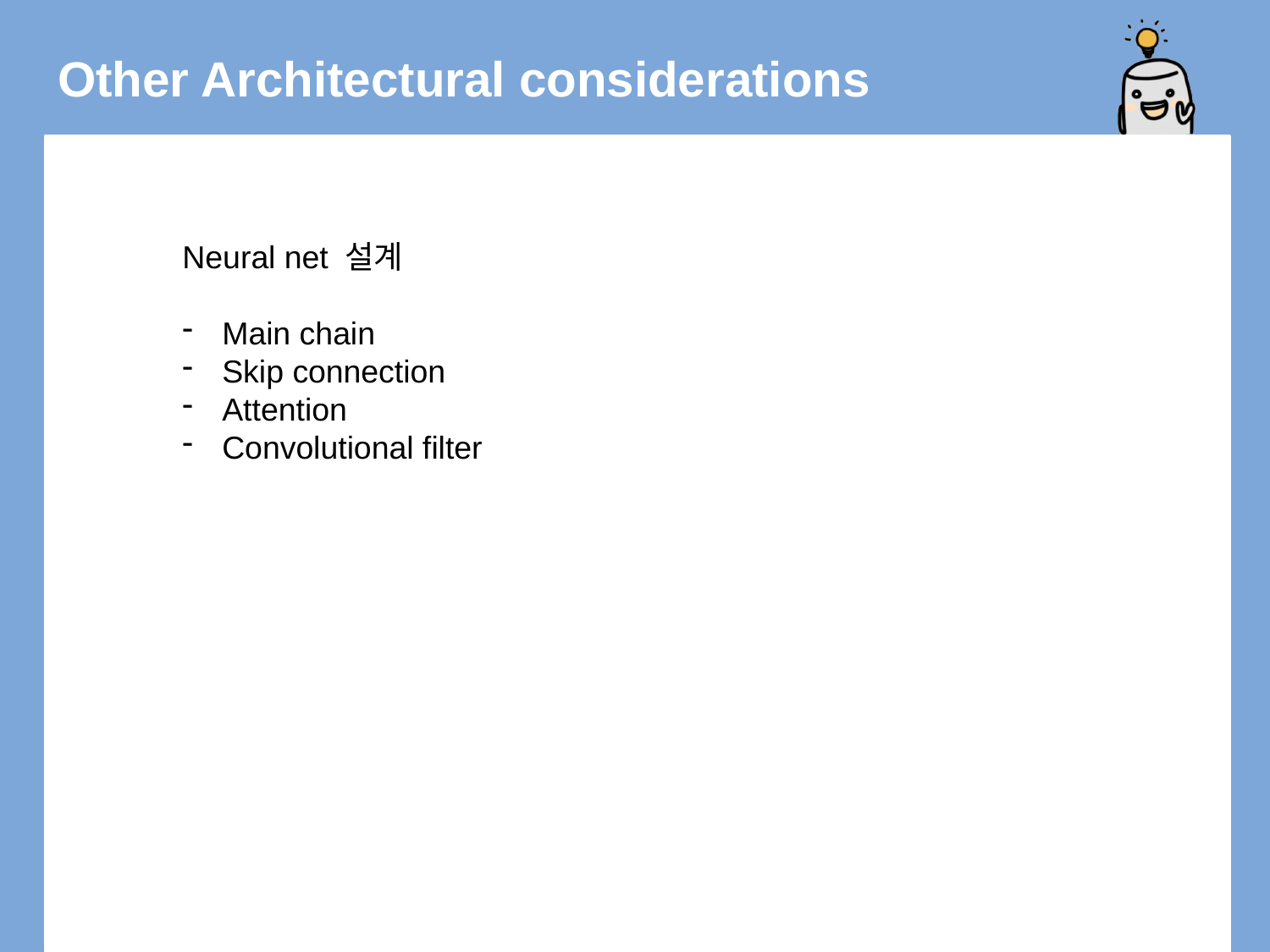

Other Architectural considerations
Neural net 설계

Main chain
Skip connection
Attention
Convolutional filter